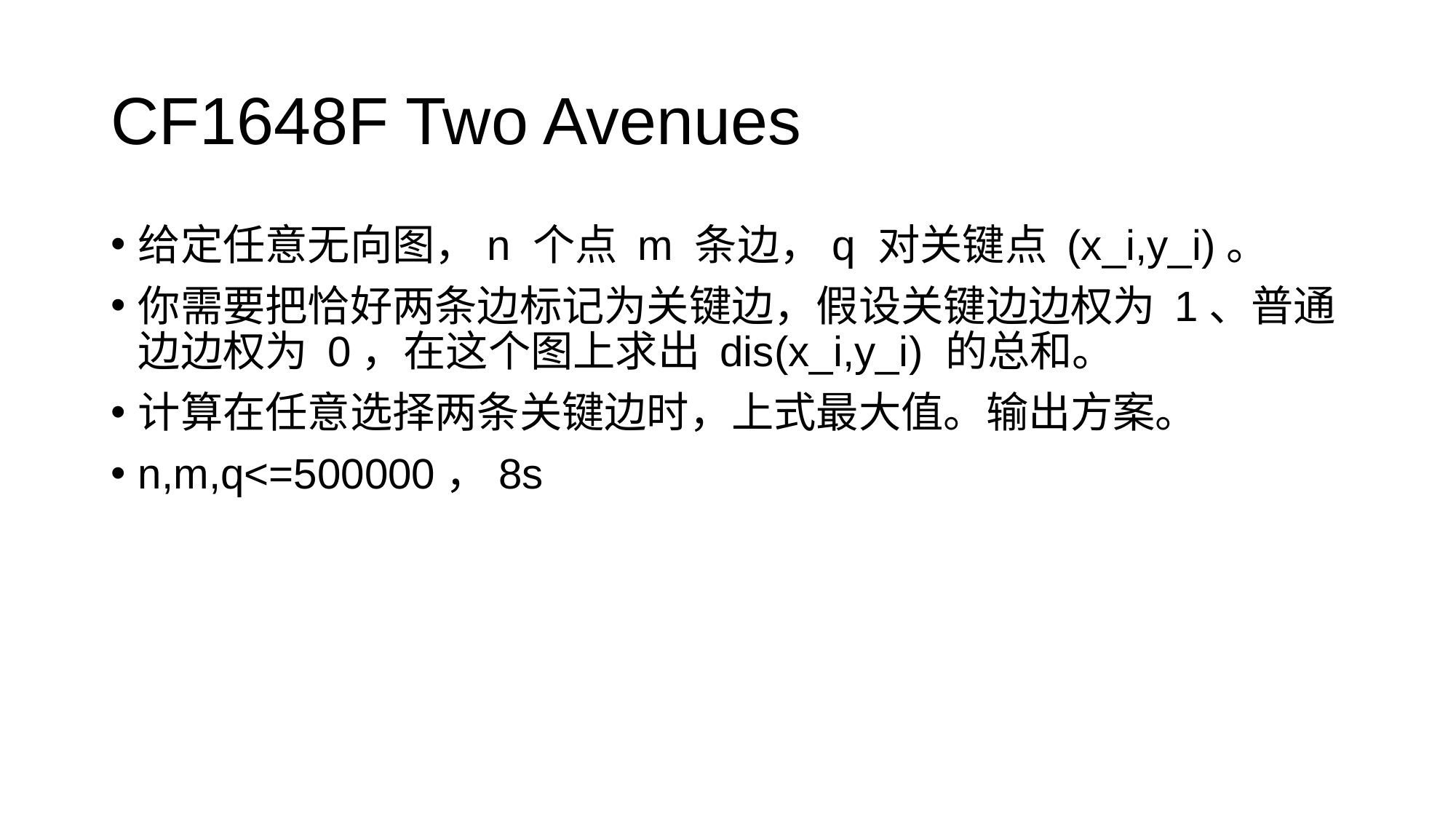

# CF1648F Two Avenues
给定任意无向图，n 个点 m 条边，q 对关键点 (x_i,y_i)。
你需要把恰好两条边标记为关键边，假设关键边边权为 1、普通边边权为 0，在这个图上求出 dis(x_i,y_i) 的总和。
计算在任意选择两条关键边时，上式最大值。输出方案。
n,m,q<=500000，8s